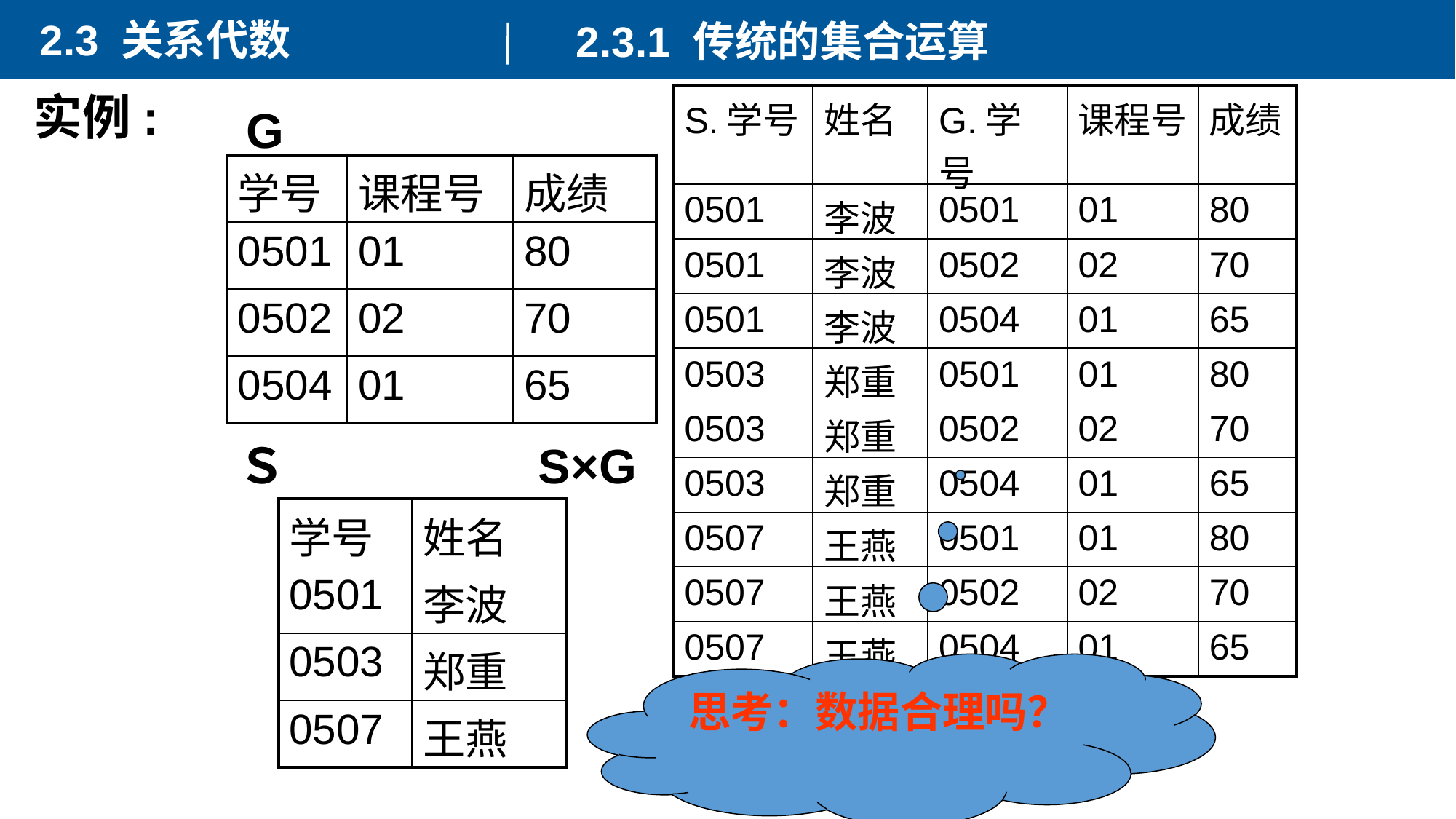

2.3 关系代数
2.3.1 传统的集合运算
实例:
| S.学号 | 姓名 | G.学号 | 课程号 | 成绩 |
| --- | --- | --- | --- | --- |
| 0501 | 李波 | 0501 | 01 | 80 |
| 0501 | 李波 | 0502 | 02 | 70 |
| 0501 | 李波 | 0504 | 01 | 65 |
| 0503 | 郑重 | 0501 | 01 | 80 |
| 0503 | 郑重 | 0502 | 02 | 70 |
| 0503 | 郑重 | 0504 | 01 | 65 |
| 0507 | 王燕 | 0501 | 01 | 80 |
| 0507 | 王燕 | 0502 | 02 | 70 |
| 0507 | 王燕 | 0504 | 01 | 65 |
G
| 学号 | 课程号 | 成绩 |
| --- | --- | --- |
| 0501 | 01 | 80 |
| 0502 | 02 | 70 |
| 0504 | 01 | 65 |
Ｓ
S×G
| 学号 | 姓名 |
| --- | --- |
| 0501 | 李波 |
| 0503 | 郑重 |
| 0507 | 王燕 |
思考：数据合理吗？